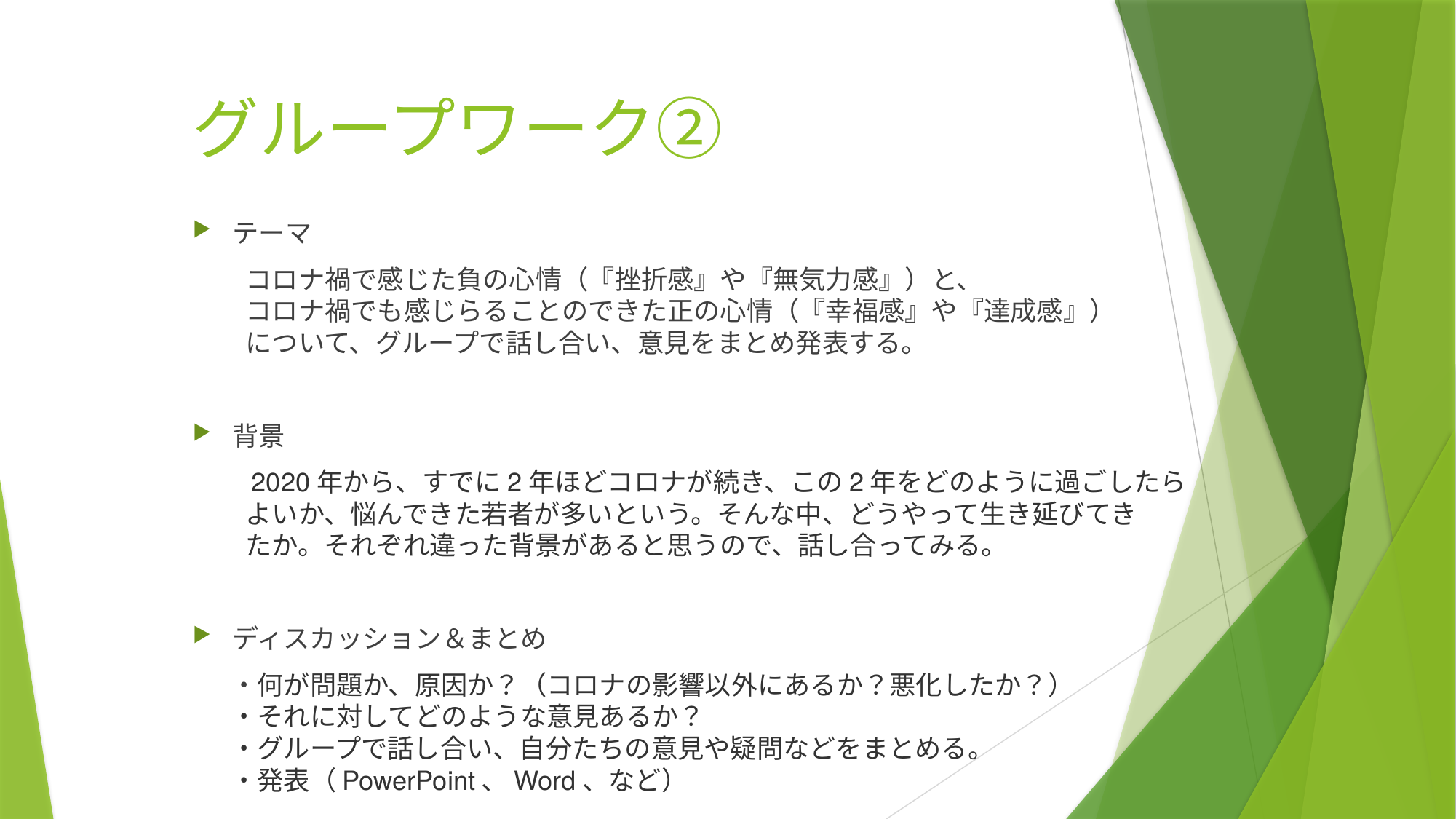

# グループワーク②
テーマ
　　コロナ禍で感じた負の心情（『挫折感』や『無気力感』）と、
　　コロナ禍でも感じらることのできた正の心情（『幸福感』や『達成感』）
　　について、グループで話し合い、意見をまとめ発表する。

背景
　　2020年から、すでに2年ほどコロナが続き、この2年をどのように過ごしたら
　　よいか、悩んできた若者が多いという。そんな中、どうやって生き延びてき
　　たか。それぞれ違った背景があると思うので、話し合ってみる。

ディスカッション＆まとめ
　  ・何が問題か、原因か？（コロナの影響以外にあるか？悪化したか？）
　  ・それに対してどのような意見あるか？
　  ・グループで話し合い、自分たちの意見や疑問などをまとめる。
　  ・発表（PowerPoint、Word、など）